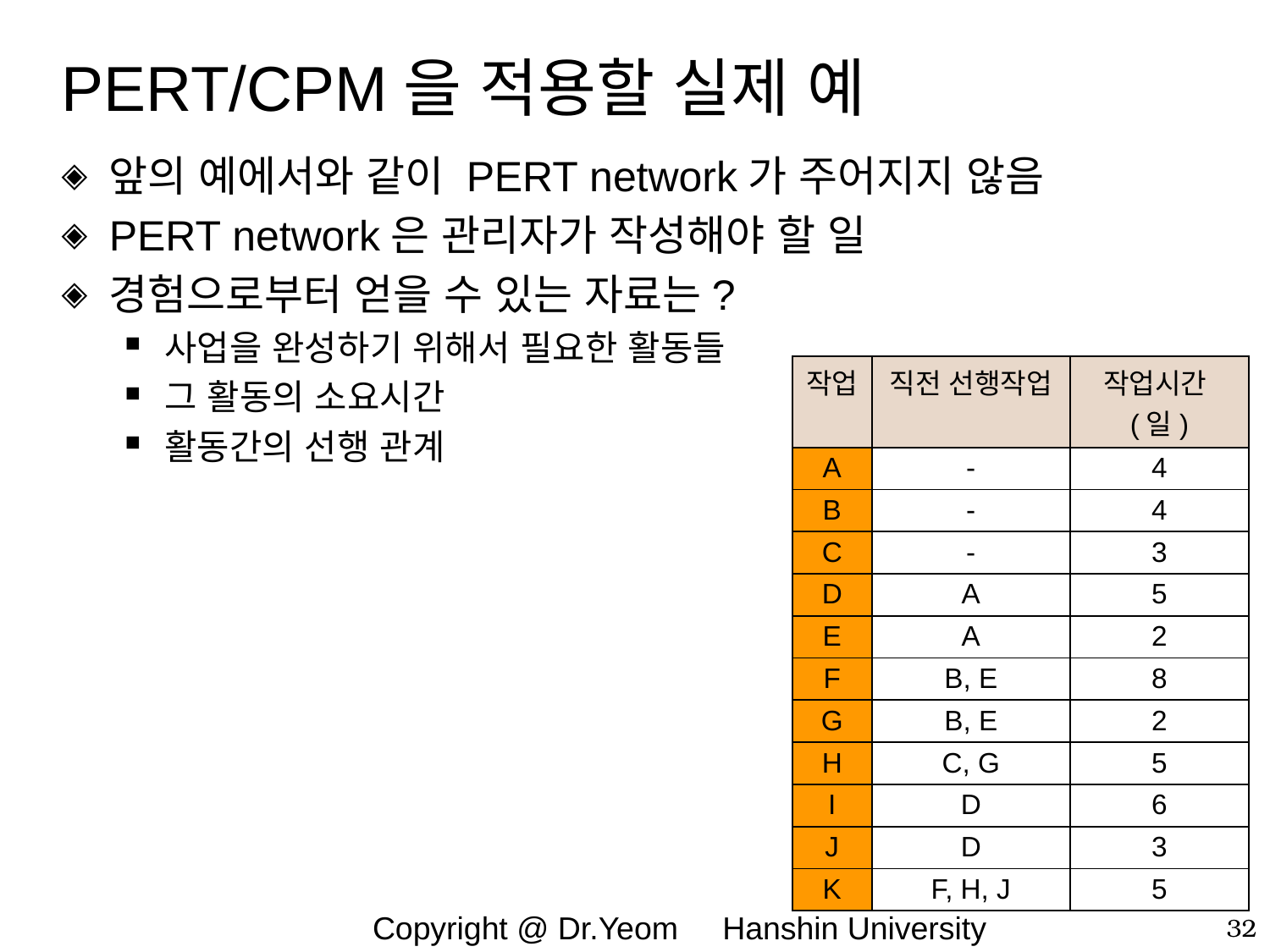

# PERT/CPM을 적용할 실제 예
앞의 예에서와 같이 PERT network가 주어지지 않음
PERT network은 관리자가 작성해야 할 일
경험으로부터 얻을 수 있는 자료는?
사업을 완성하기 위해서 필요한 활동들
그 활동의 소요시간
활동간의 선행 관계
| 작업 | 직전 선행작업 | 작업시간(일) |
| --- | --- | --- |
| A | - | 4 |
| B | - | 4 |
| C | - | 3 |
| D | A | 5 |
| E | A | 2 |
| F | B, E | 8 |
| G | B, E | 2 |
| H | C, G | 5 |
| I | D | 6 |
| J | D | 3 |
| K | F, H, J | 5 |
32